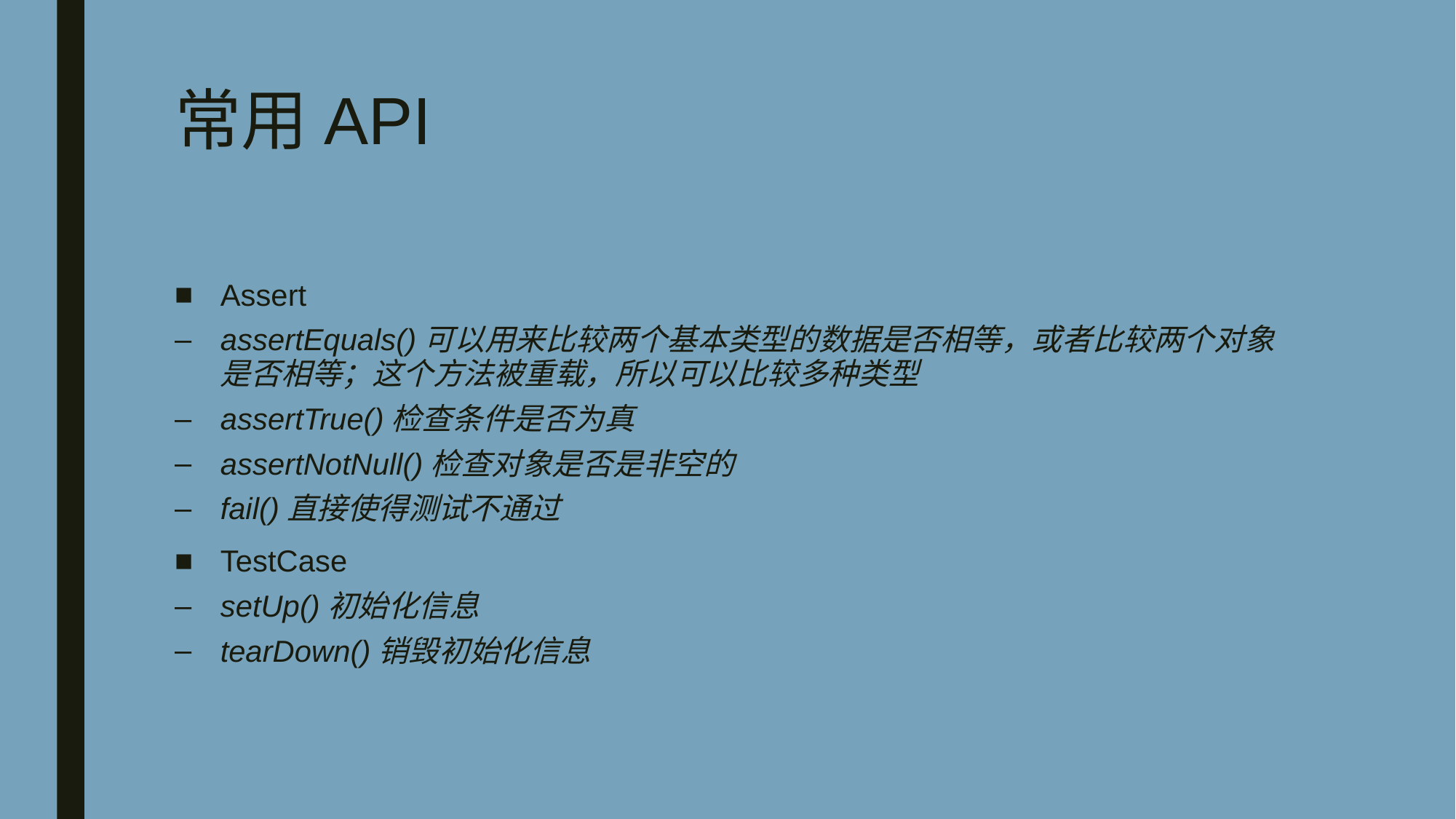

# 常用API
Assert
assertEquals()可以用来比较两个基本类型的数据是否相等，或者比较两个对象是否相等；这个方法被重载，所以可以比较多种类型
assertTrue()检查条件是否为真
assertNotNull()检查对象是否是非空的
fail()直接使得测试不通过
TestCase
setUp()初始化信息
tearDown()销毁初始化信息